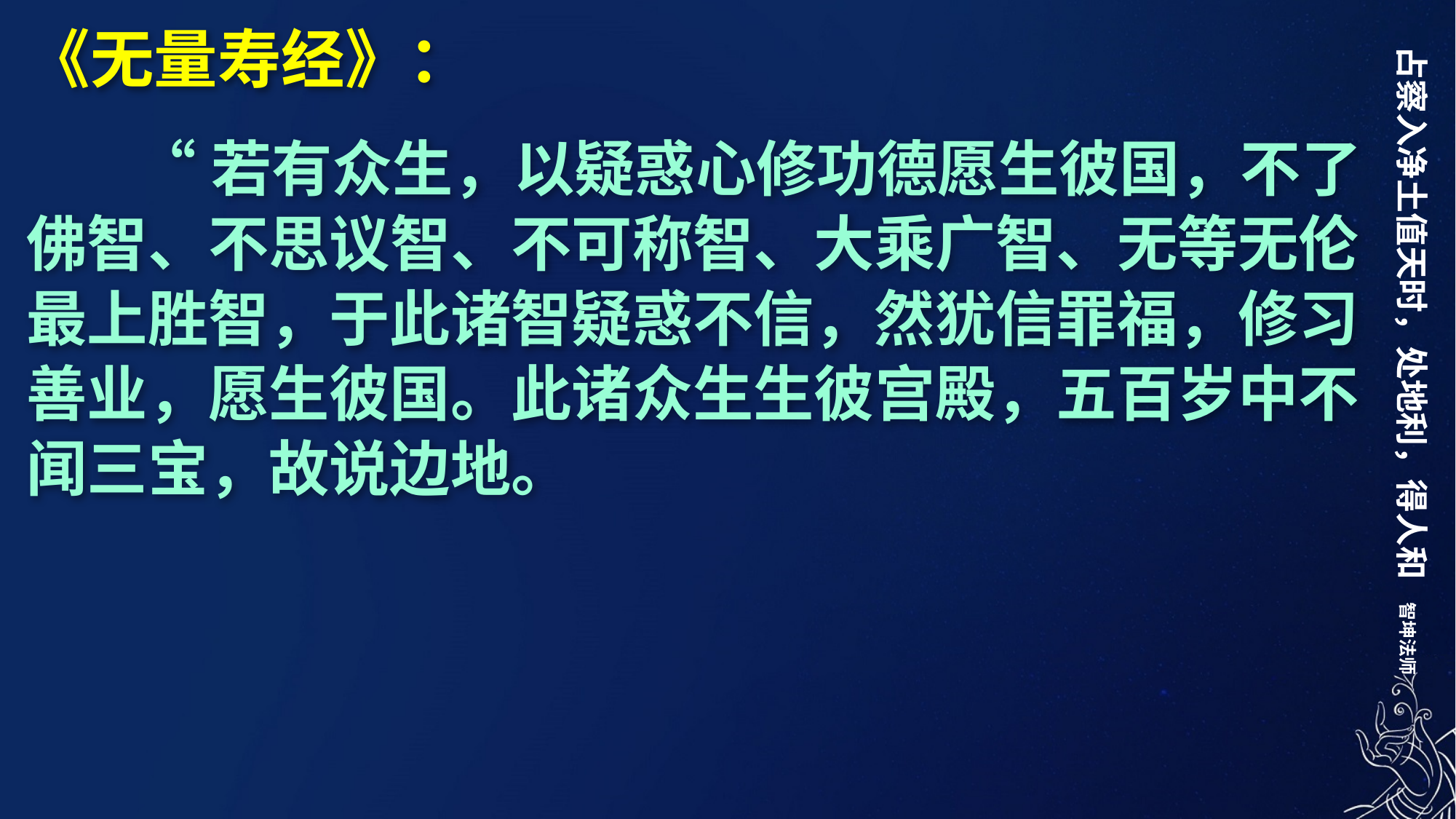

# 《无量寿经》：
	“若有众生，以疑惑心修功德愿生彼国，不了佛智、不思议智、不可称智、大乘广智、无等无伦最上胜智，于此诸智疑惑不信，然犹信罪福，修习善业，愿生彼国。此诸众生生彼宫殿，五百岁中不闻三宝，故说边地。